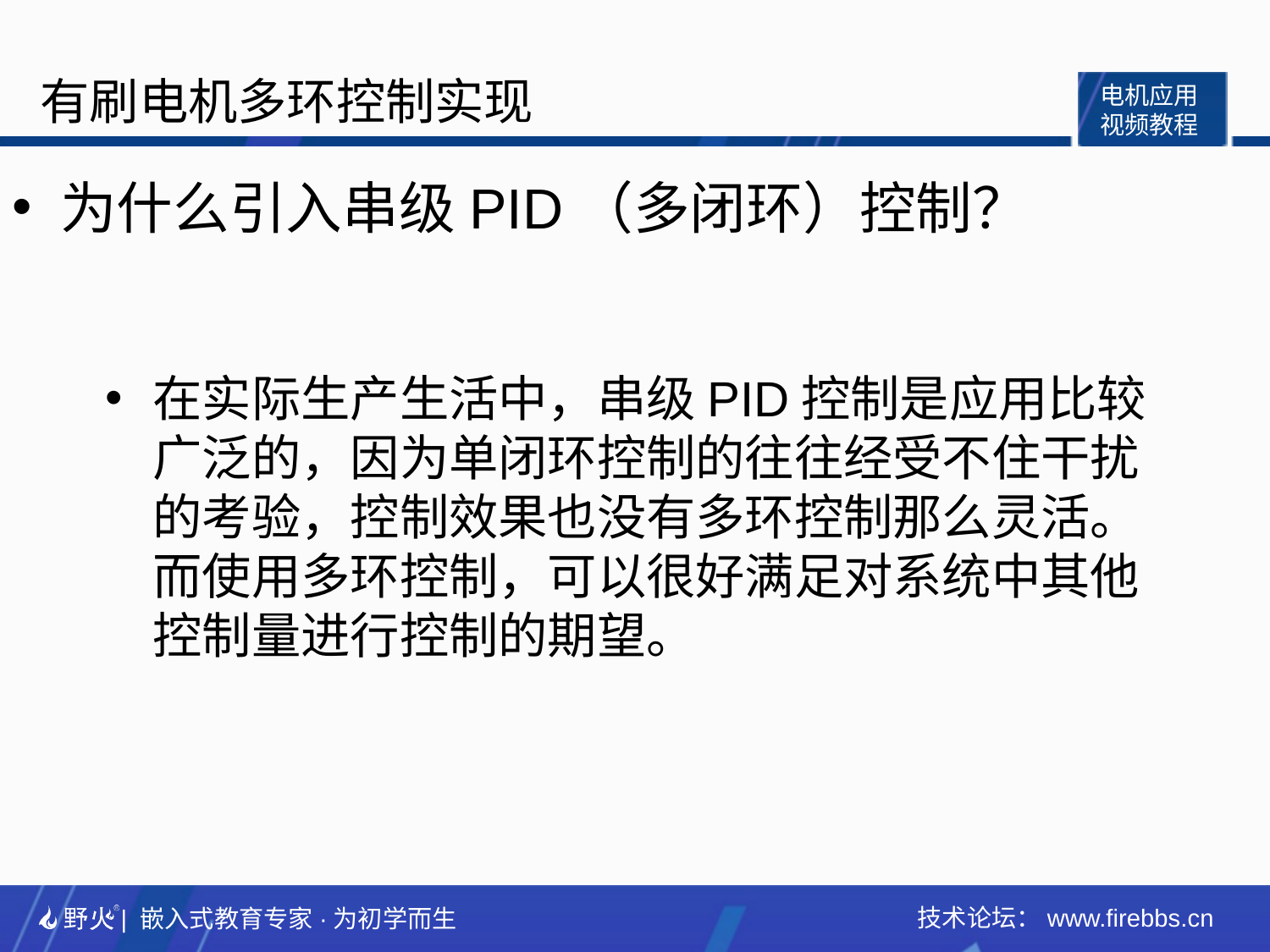

为什么引入串级PID（多闭环）控制？

在实际生产生活中，串级PID控制是应用比较广泛的，因为单闭环控制的往往经受不住干扰的考验，控制效果也没有多环控制那么灵活。而使用多环控制，可以很好满足对系统中其他控制量进行控制的期望。